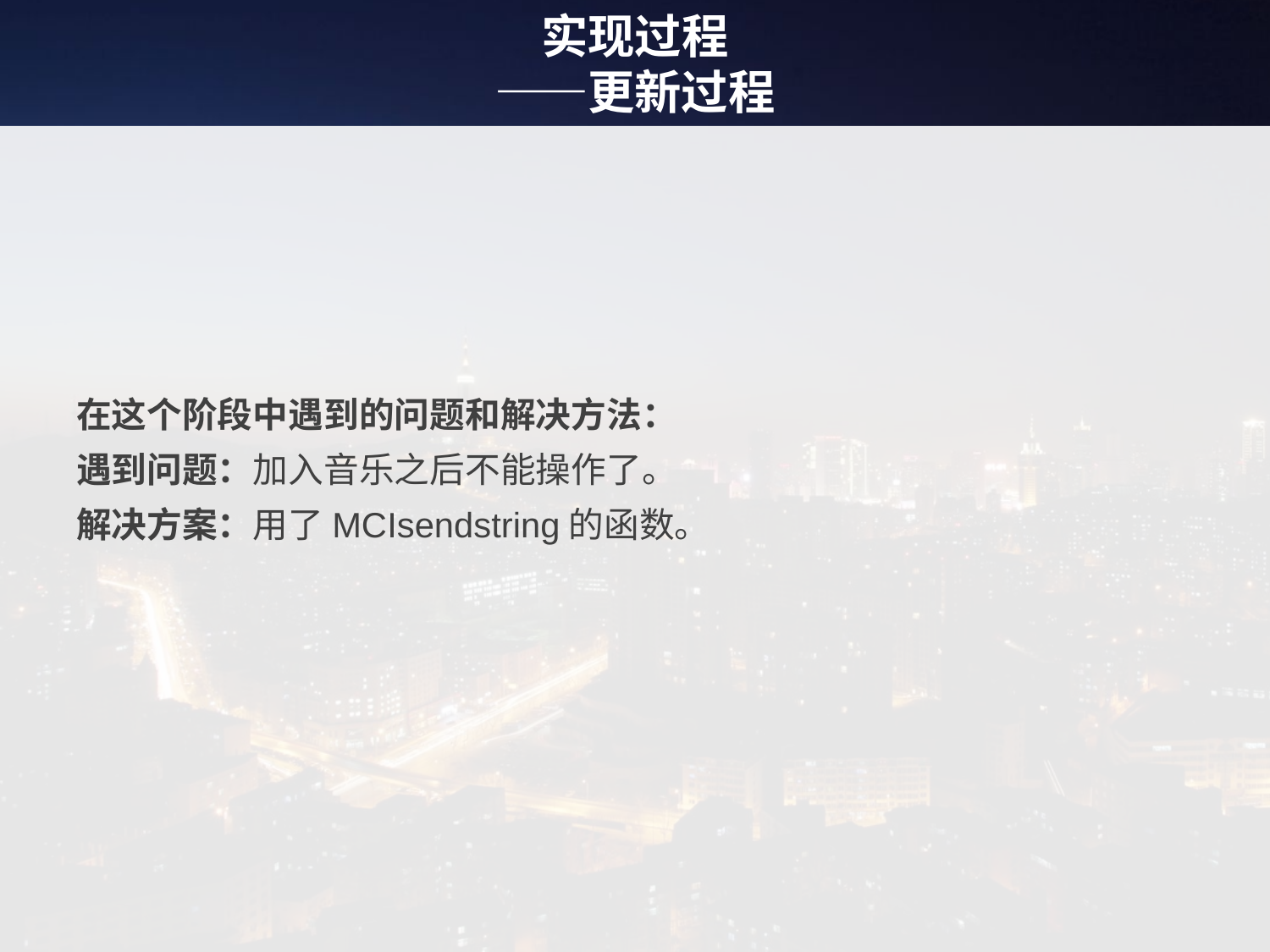

# 实现过程 ——更新过程

在这个阶段中遇到的问题和解决方法：
遇到问题：加入音乐之后不能操作了。
解决方案：用了MCIsendstring的函数。